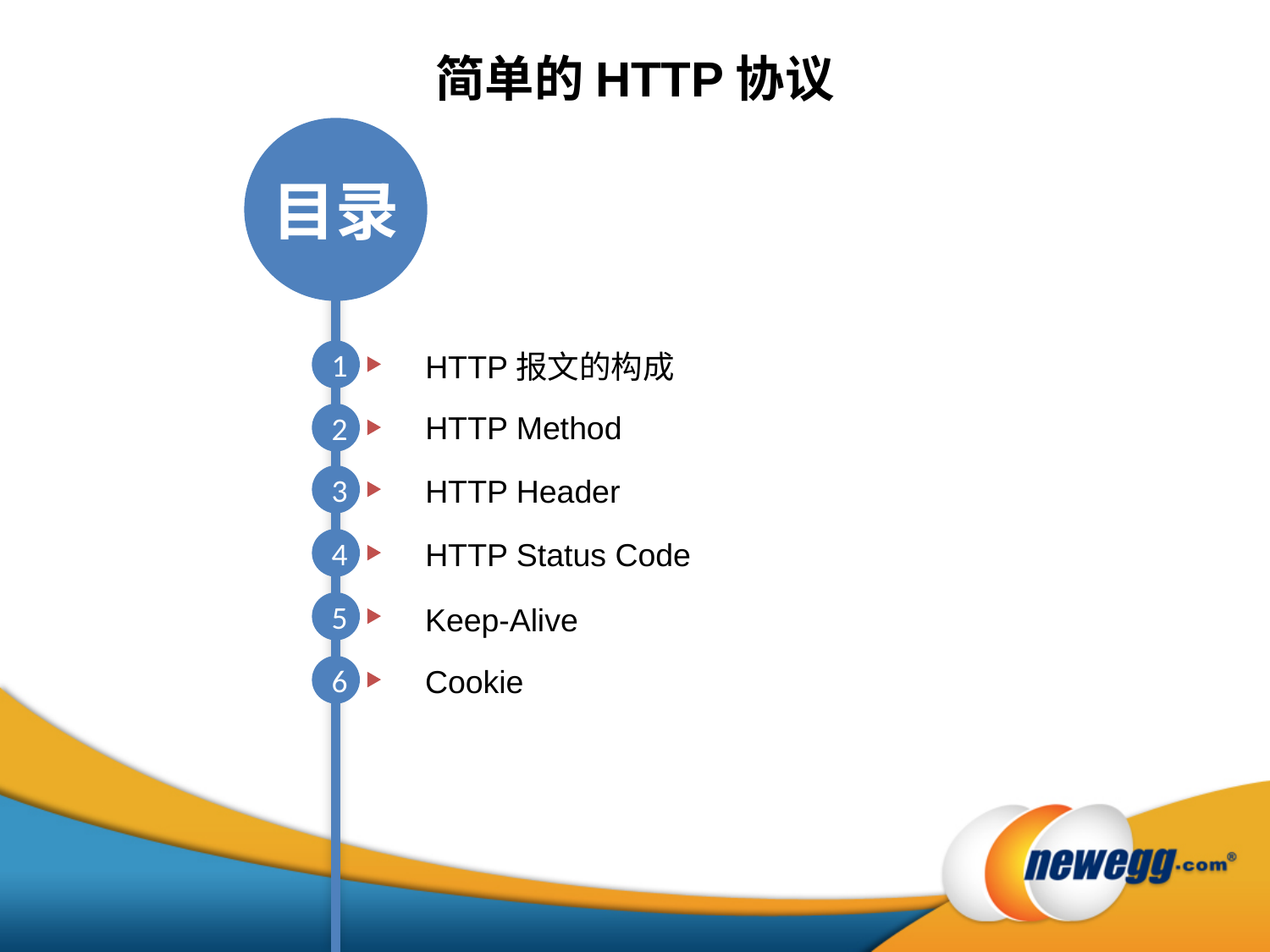

# 简单的HTTP协议
目录

1
HTTP报文的构成

HTTP Method
2

3
HTTP Header

4
HTTP Status Code

5
Keep-Alive

6
Cookie